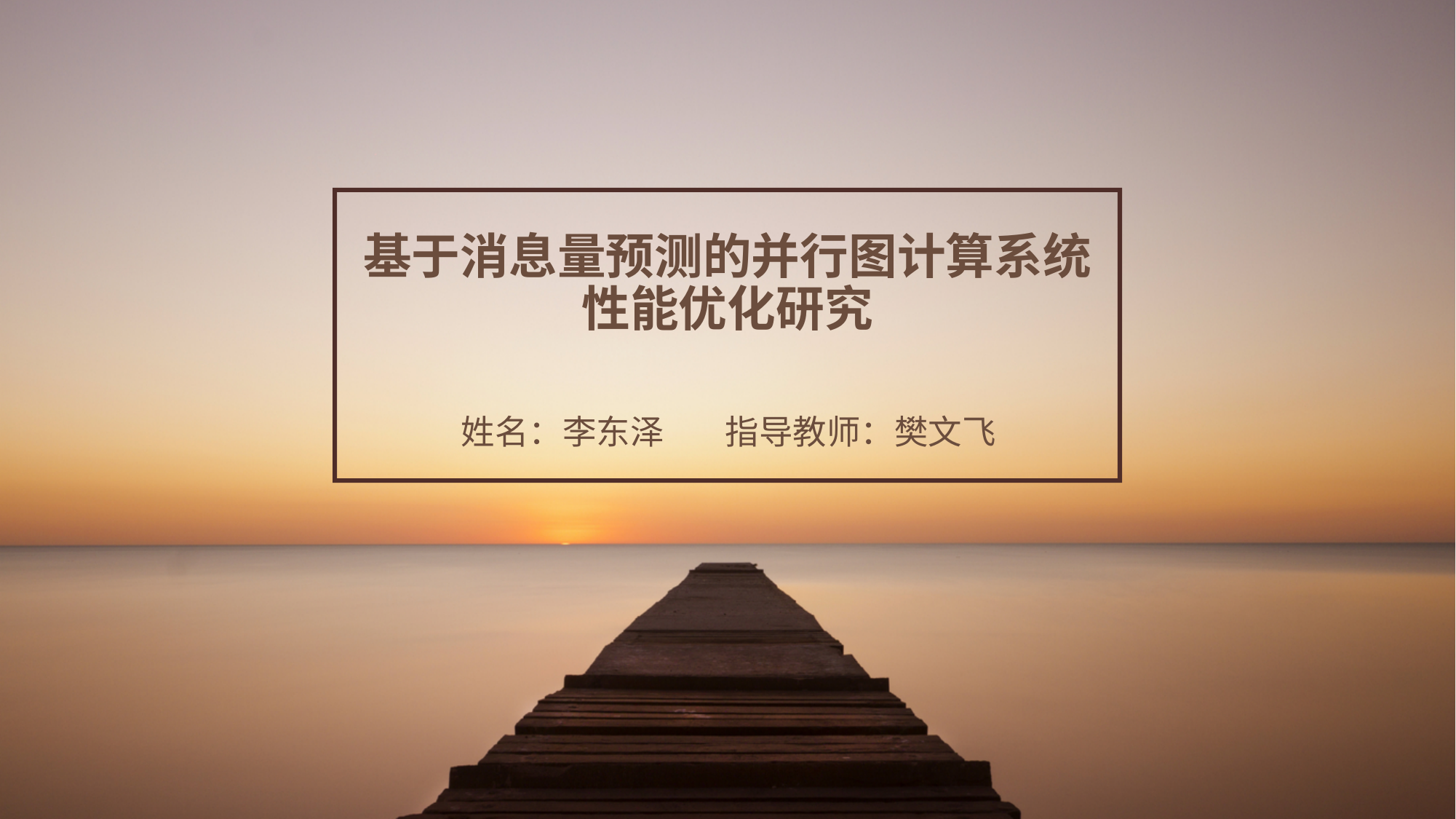

# 基于消息量预测的并行图计算系统性能优化研究
姓名：李东泽        指导教师：樊文飞